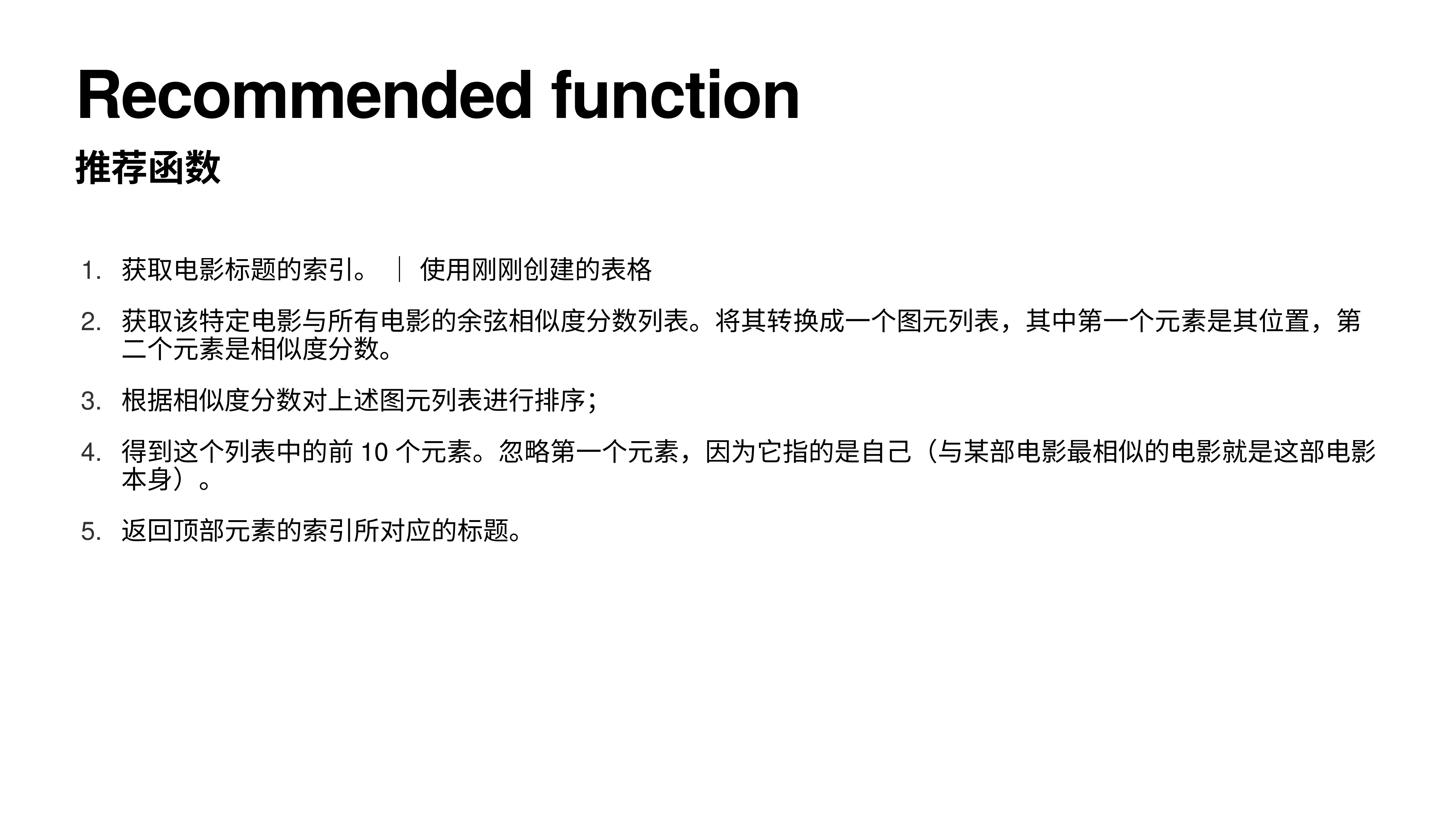

# Recommended function
推荐函数
获取电影标题的索引。 ｜ 使用刚刚创建的表格
获取该特定电影与所有电影的余弦相似度分数列表。将其转换成一个图元列表，其中第一个元素是其位置，第二个元素是相似度分数。
根据相似度分数对上述图元列表进行排序；
得到这个列表中的前10个元素。忽略第一个元素，因为它指的是自己（与某部电影最相似的电影就是这部电影本身）。
返回顶部元素的索引所对应的标题。